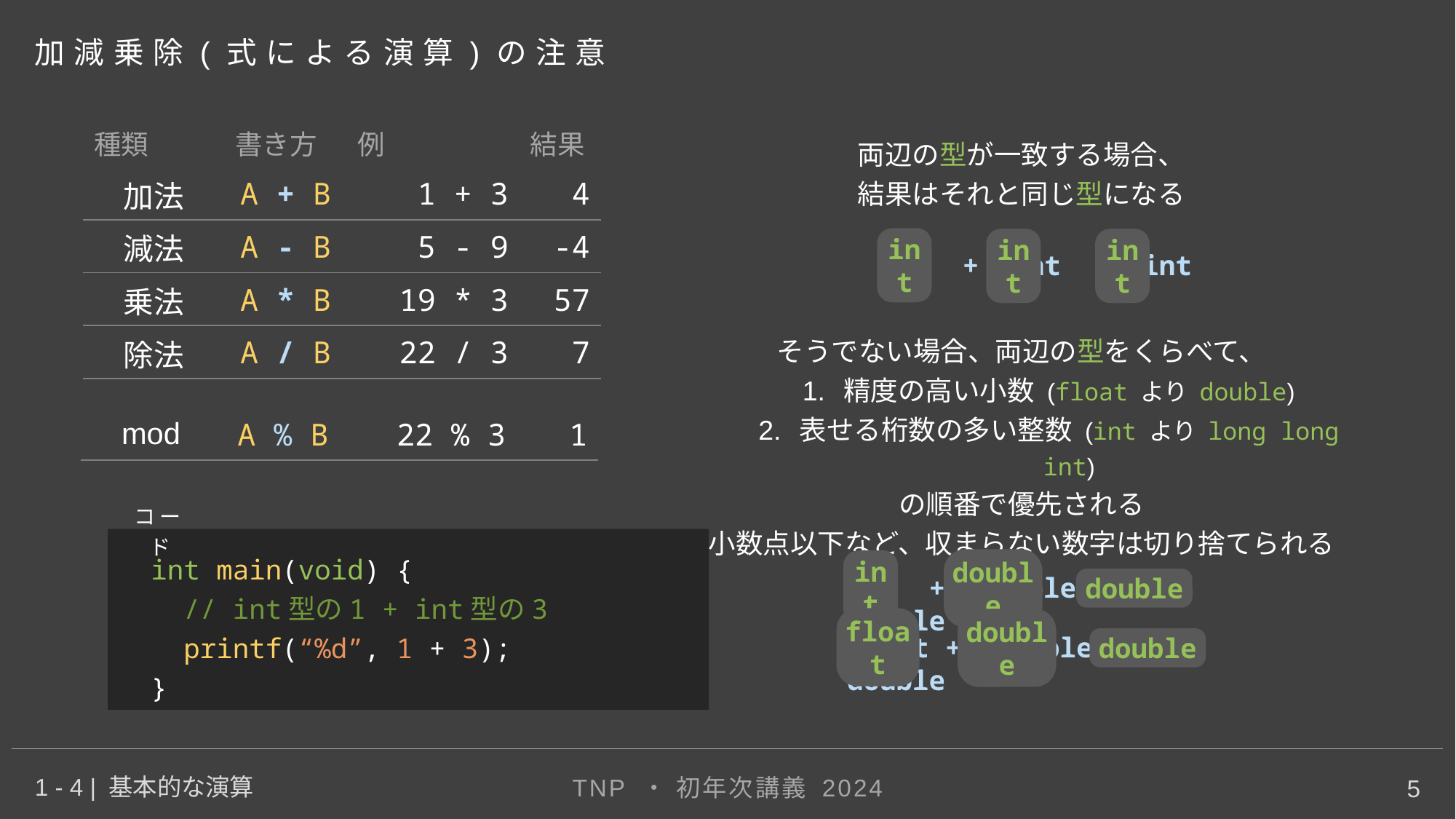

加減乗除(式による演算)の注意
| 種類 | 書き方 | 例 | 結果 |
| --- | --- | --- | --- |
| 加法 | A + B | 1 + 3 | 4 |
| 減法 | A - B | 5 - 9 | -4 |
| 乗法 | A \* B | 19 \* 3 | 57 |
| 除法 | A / B | 22 / 3 | 7 |
両辺の型が一致する場合、
結果はそれと同じ型になる

そうでない場合、両辺の型をくらべて、
精度の高い小数 (float より double)
表せる桁数の多い整数 (int より long long int)
の順番で優先される
小数点以下など、収まらない数字は切り捨てられる
int  +  int  =  int
int
int
int
| mod | A % B | 22 % 3 | 1 |
| --- | --- | --- | --- |
コード
int main(void) {
  // int型の1 + int型の3
  printf(“%d”, 1 + 3);
}
int  +  dpuble =  double
int
double
double
float +  dpuble =  double
float
double
double
5
1 - 4 | 基本的な演算